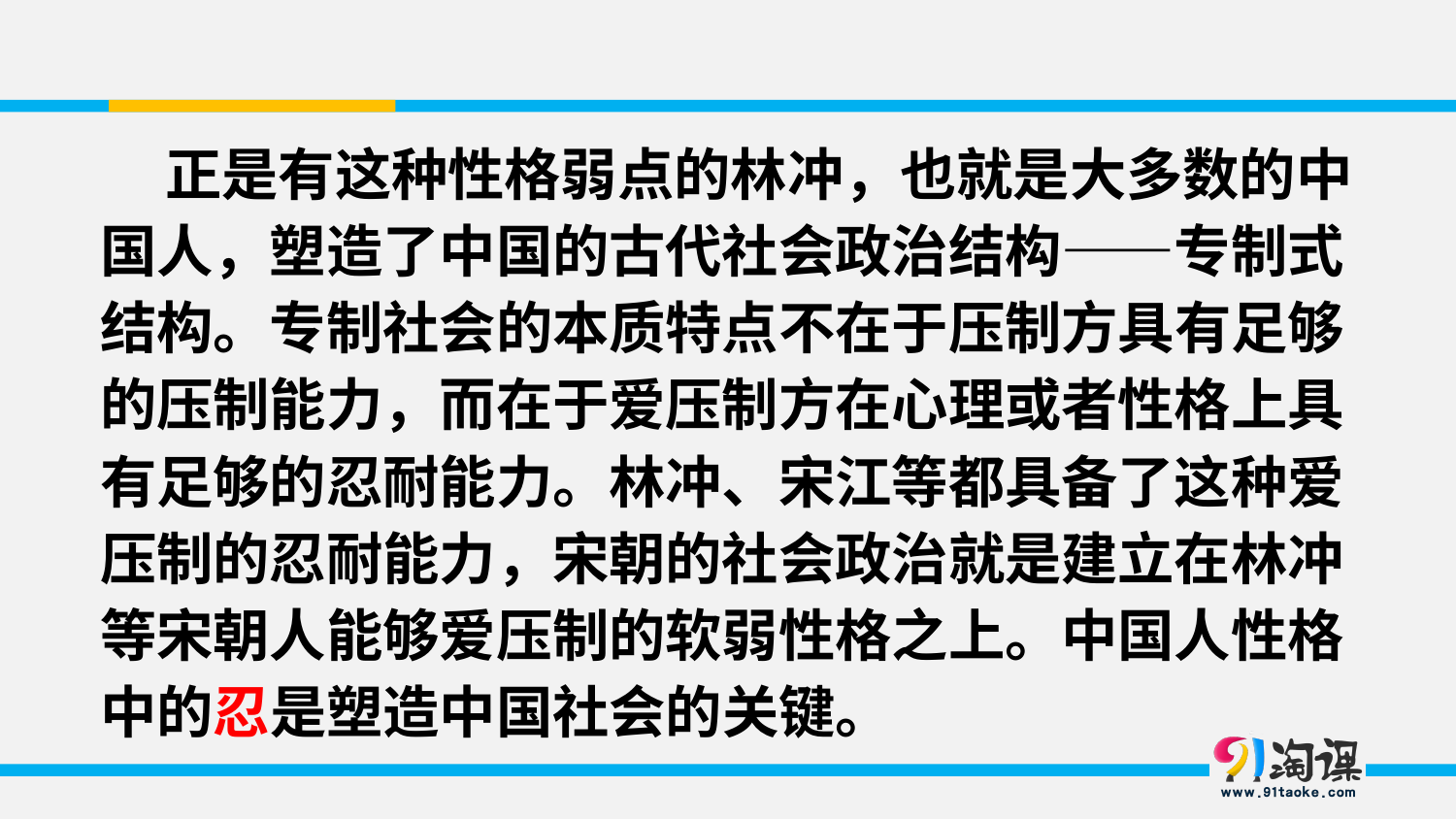

正是有这种性格弱点的林冲，也就是大多数的中国人，塑造了中国的古代社会政治结构——专制式结构。专制社会的本质特点不在于压制方具有足够的压制能力，而在于爱压制方在心理或者性格上具有足够的忍耐能力。林冲、宋江等都具备了这种爱压制的忍耐能力，宋朝的社会政治就是建立在林冲等宋朝人能够爱压制的软弱性格之上。中国人性格中的忍是塑造中国社会的关键。